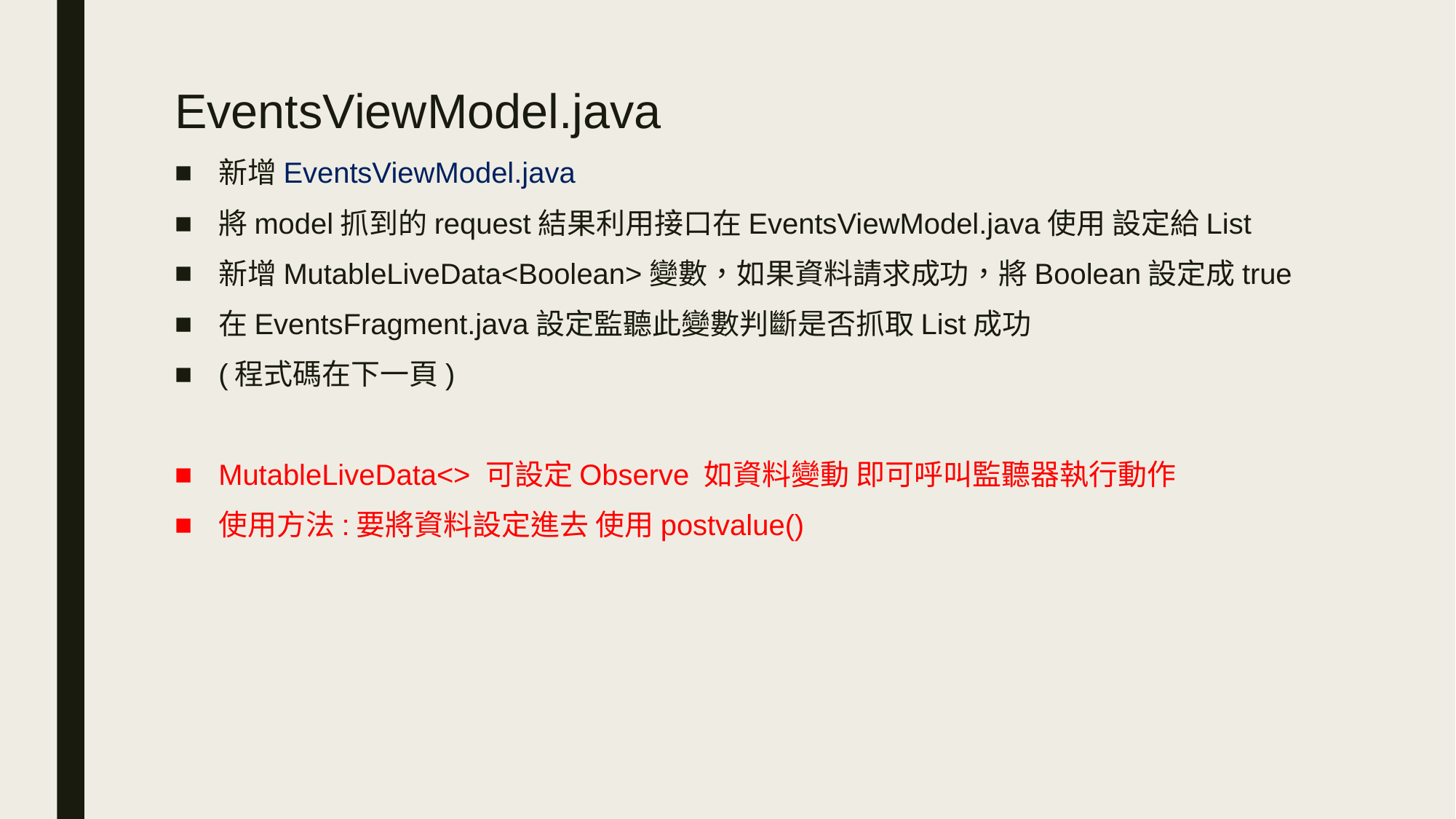

# EventsViewModel.java
新增EventsViewModel.java
將model抓到的request結果利用接口在EventsViewModel.java使用 設定給List
新增MutableLiveData<Boolean>變數，如果資料請求成功，將Boolean設定成true
在EventsFragment.java設定監聽此變數判斷是否抓取List成功
(程式碼在下一頁)

MutableLiveData<> 可設定Observe 如資料變動 即可呼叫監聽器執行動作
使用方法:要將資料設定進去 使用postvalue()